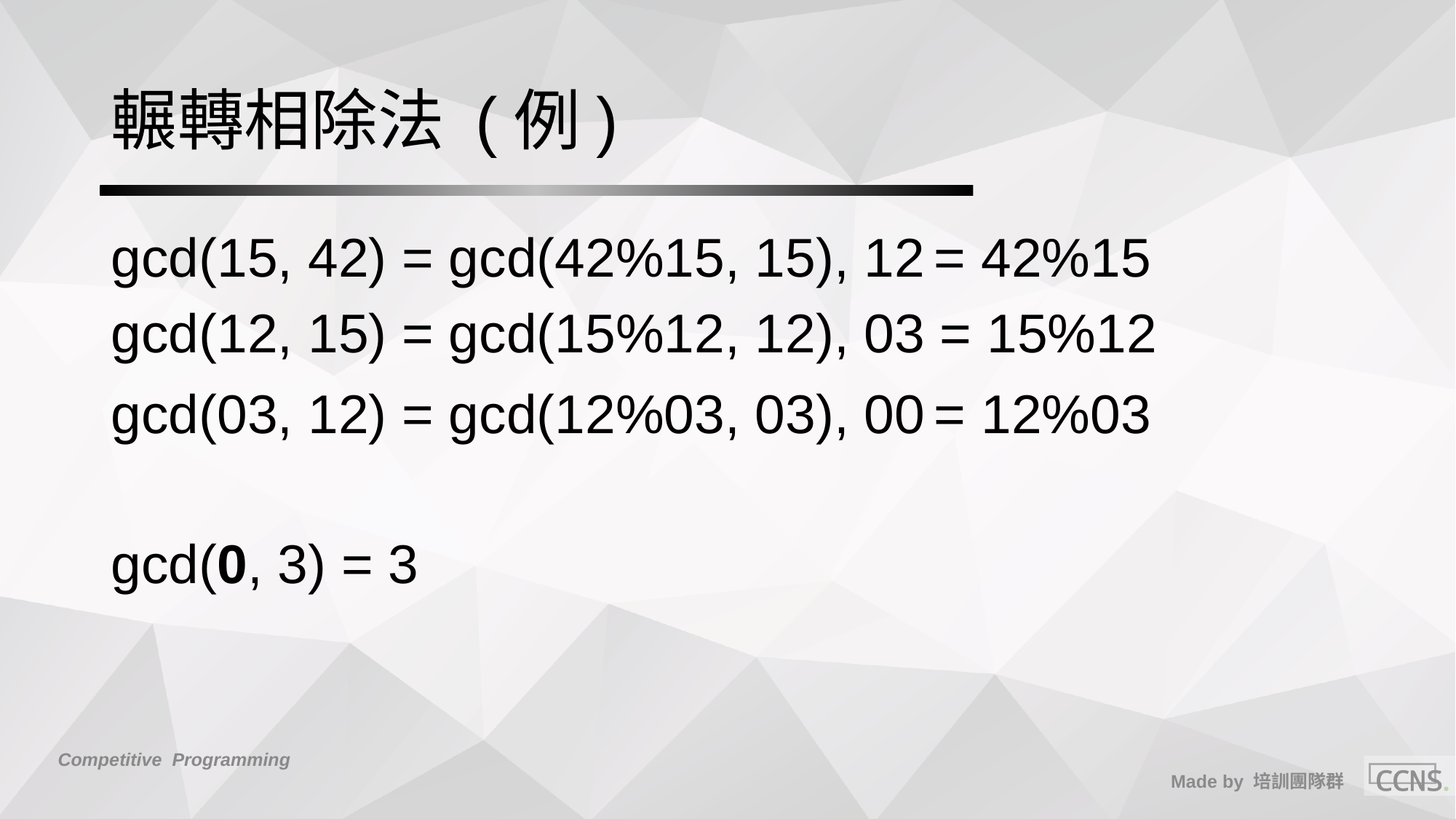

# 輾轉相除法 (例)
gcd(15, 42) = gcd(42%15, 15), 12 = 42%15
gcd(12, 15) = gcd(15%12, 12), 03 = 15%12
gcd(03, 12) = gcd(12%03, 03), 00 = 12%03

gcd(0, 3) = 3